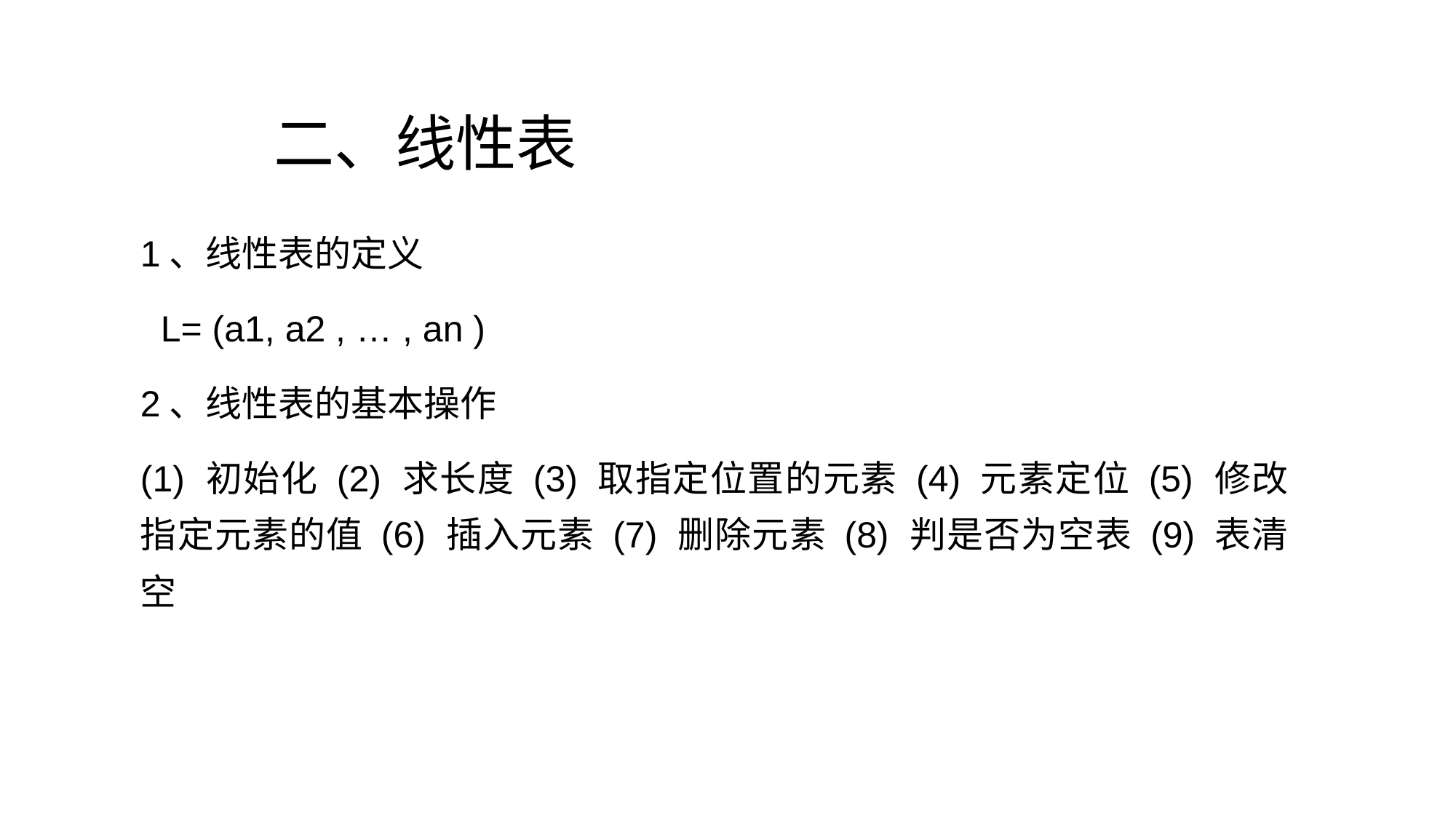

二、线性表

1、线性表的定义
  L= (a1, a2 , … , an )
2、线性表的基本操作
(1) 初始化 (2) 求长度 (3) 取指定位置的元素 (4) 元素定位 (5) 修改指定元素的值 (6) 插入元素 (7) 删除元素 (8) 判是否为空表 (9) 表清空